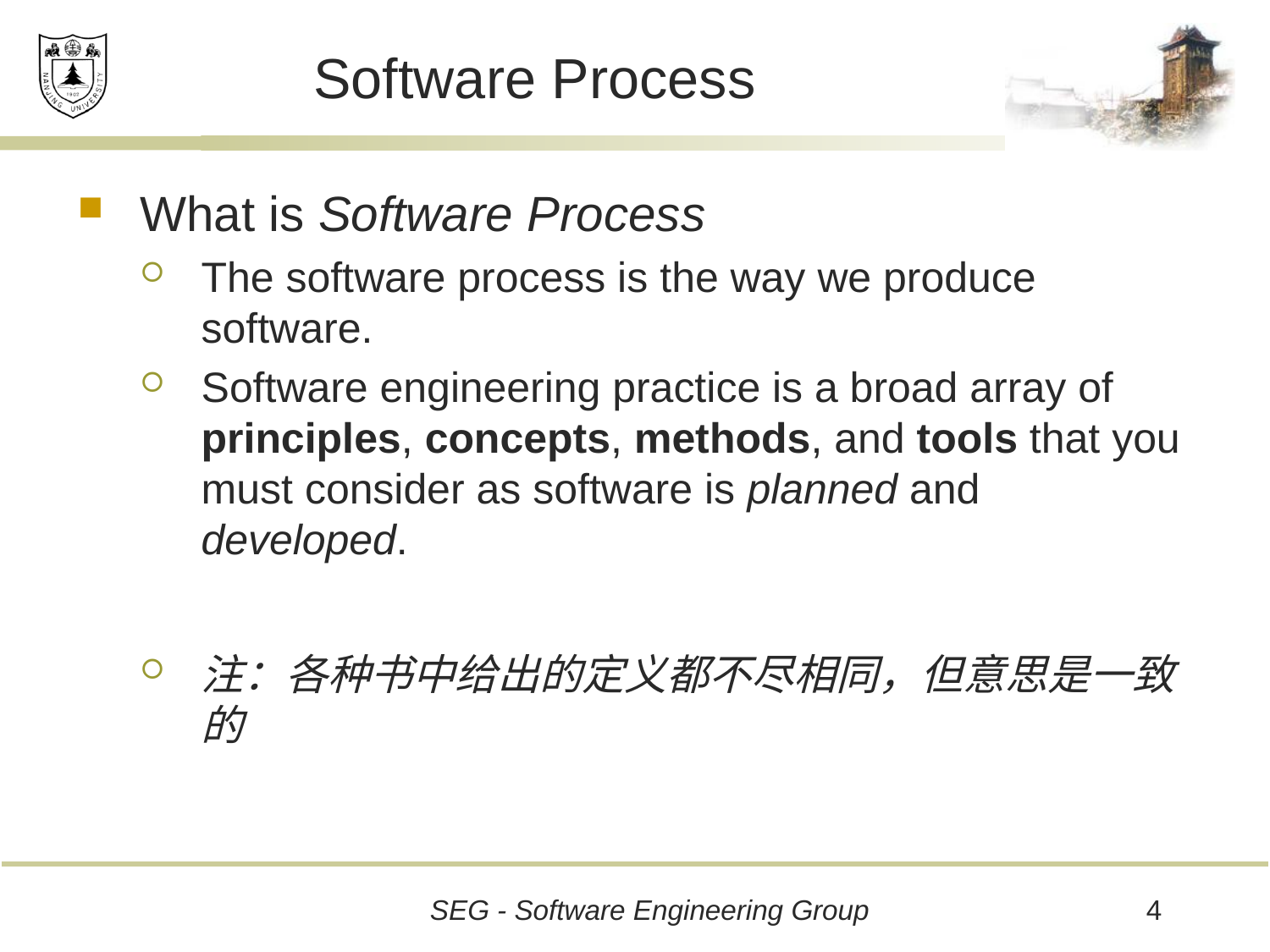

# Software Process
What is Software Process
The software process is the way we produce software.
Software engineering practice is a broad array of principles, concepts, methods, and tools that you must consider as software is planned and developed.

注：各种书中给出的定义都不尽相同，但意思是一致的

4
SEG - Software Engineering Group